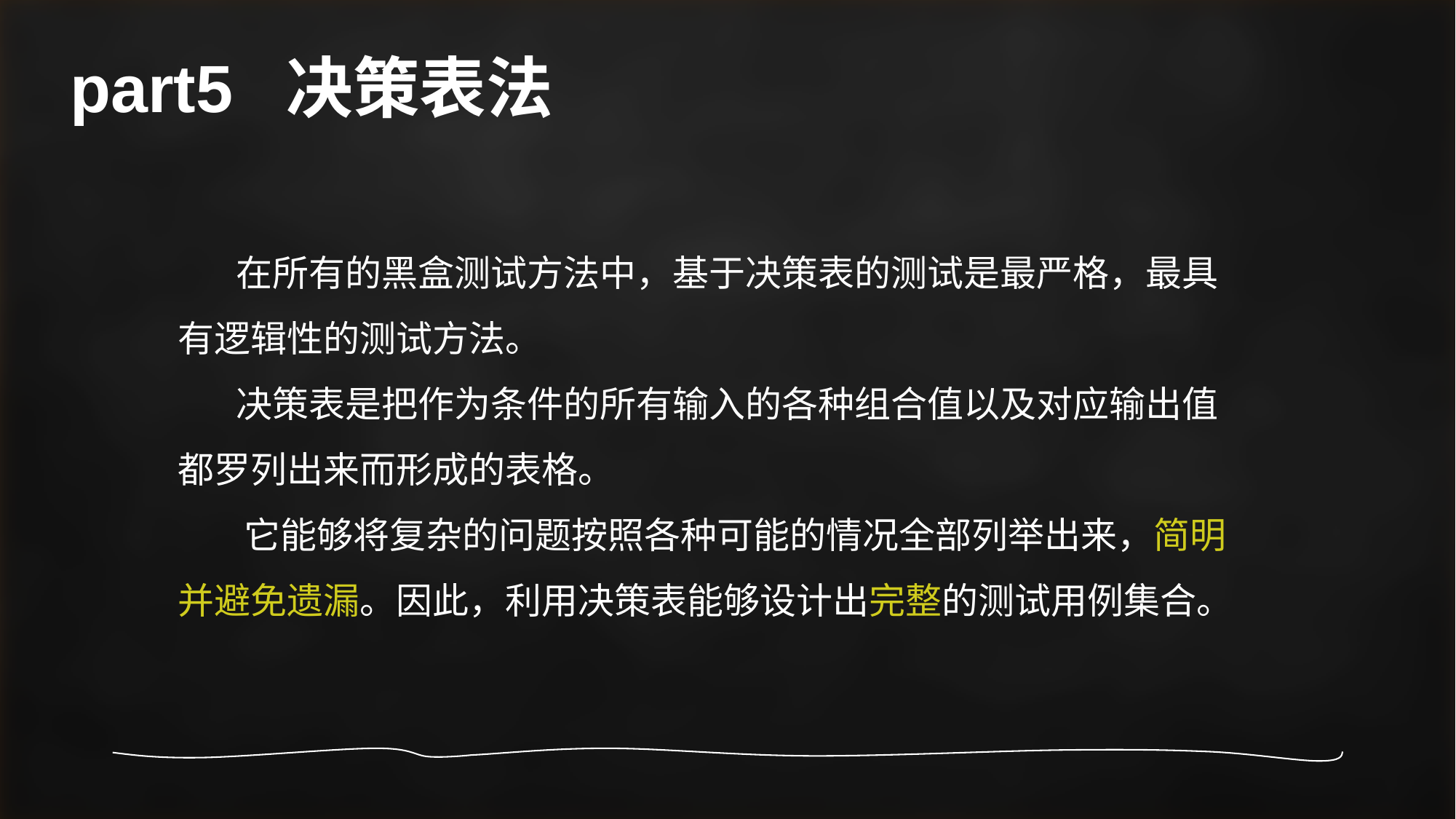

# part5  决策表法
      在所有的黑盒测试方法中，基于决策表的测试是最严格，最具有逻辑性的测试方法。
      决策表是把作为条件的所有输入的各种组合值以及对应输出值都罗列出来而形成的表格。
       它能够将复杂的问题按照各种可能的情况全部列举出来，简明并避免遗漏。因此，利用决策表能够设计出完整的测试用例集合。